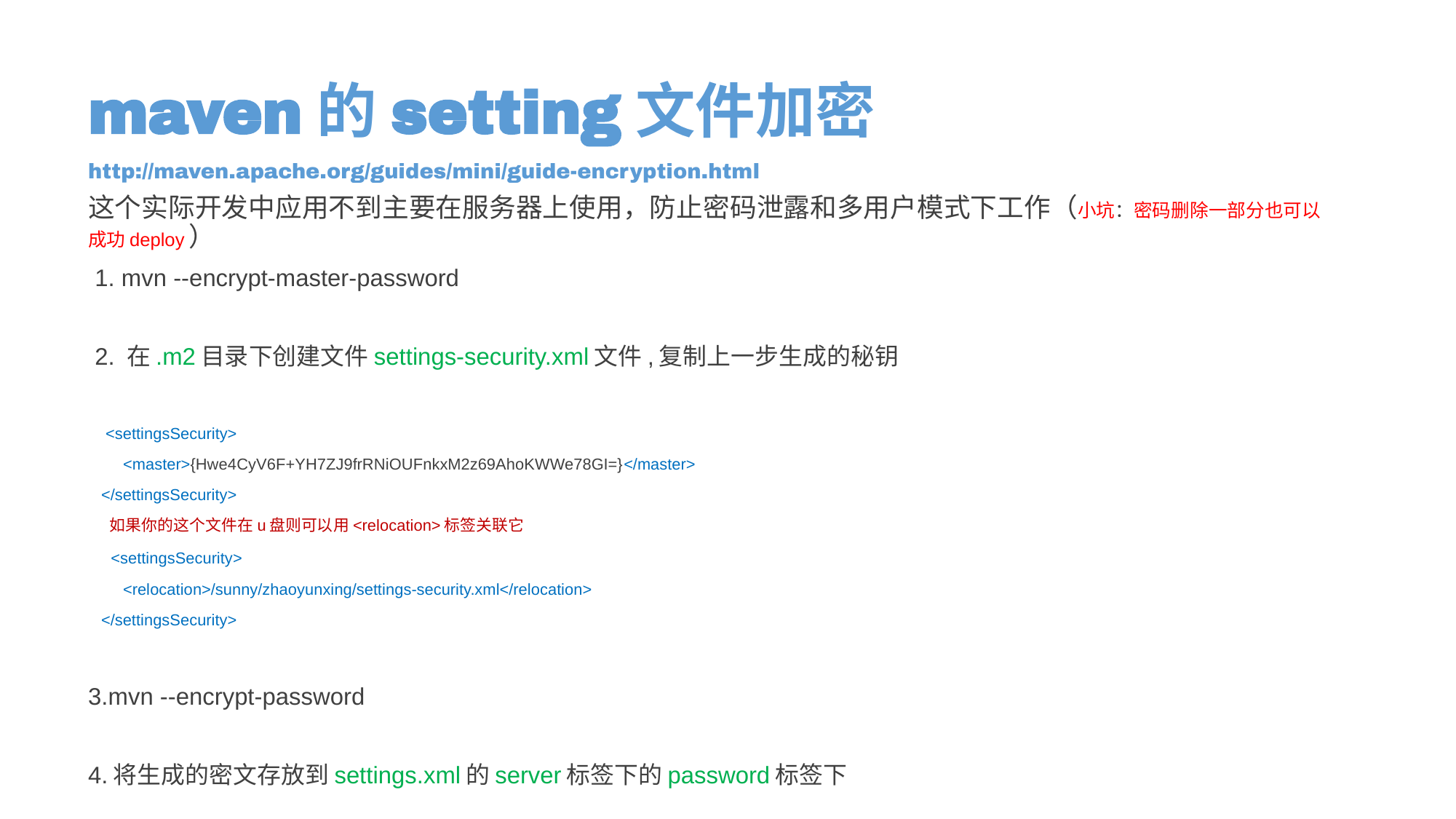

# maven的setting文件加密 http://maven.apache.org/guides/mini/guide-encryption.html
这个实际开发中应用不到主要在服务器上使用，防止密码泄露和多用户模式下工作（小坑：密码删除一部分也可以成功deploy）
 1. mvn --encrypt-master-password

 2. 在.m2目录下创建文件settings-security.xml文件,复制上一步生成的秘钥

    <settingsSecurity>
        <master>{Hwe4CyV6F+YH7ZJ9frRNiOUFnkxM2z69AhoKWWe78GI=}</master>
   </settingsSecurity>
     如果你的这个文件在u盘则可以用<relocation>标签关联它
     <settingsSecurity>
        <relocation>/sunny/zhaoyunxing/settings-security.xml</relocation>
   </settingsSecurity>

3.mvn --encrypt-password

4.将生成的密文存放到settings.xml的server标签下的password标签下